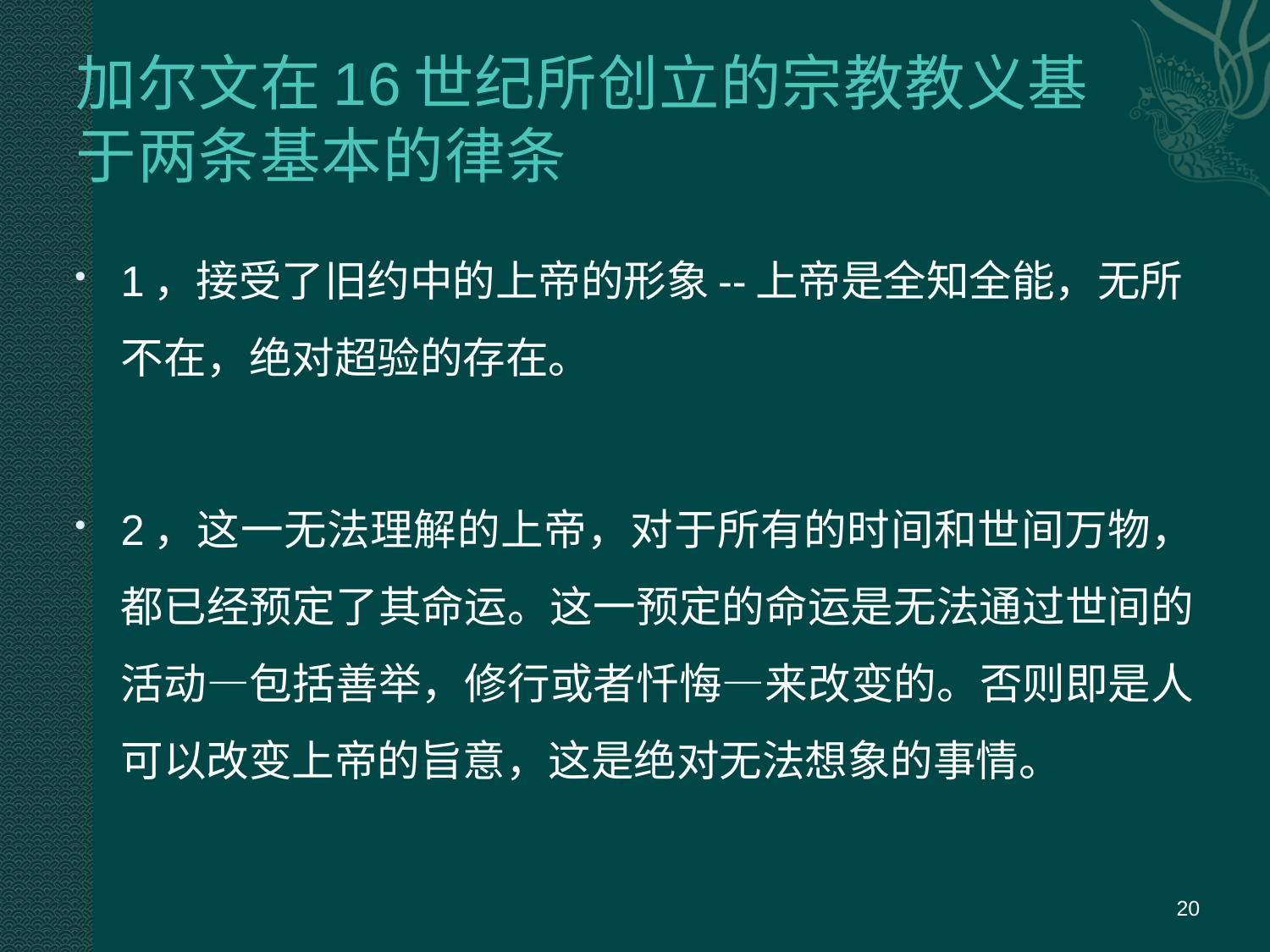

# 加尔文在16世纪所创立的宗教教义基于两条基本的律条
1，接受了旧约中的上帝的形象--上帝是全知全能，无所不在，绝对超验的存在。

2，这一无法理解的上帝，对于所有的时间和世间万物，都已经预定了其命运。这一预定的命运是无法通过世间的活动—包括善举，修行或者忏悔—来改变的。否则即是人可以改变上帝的旨意，这是绝对无法想象的事情。
20